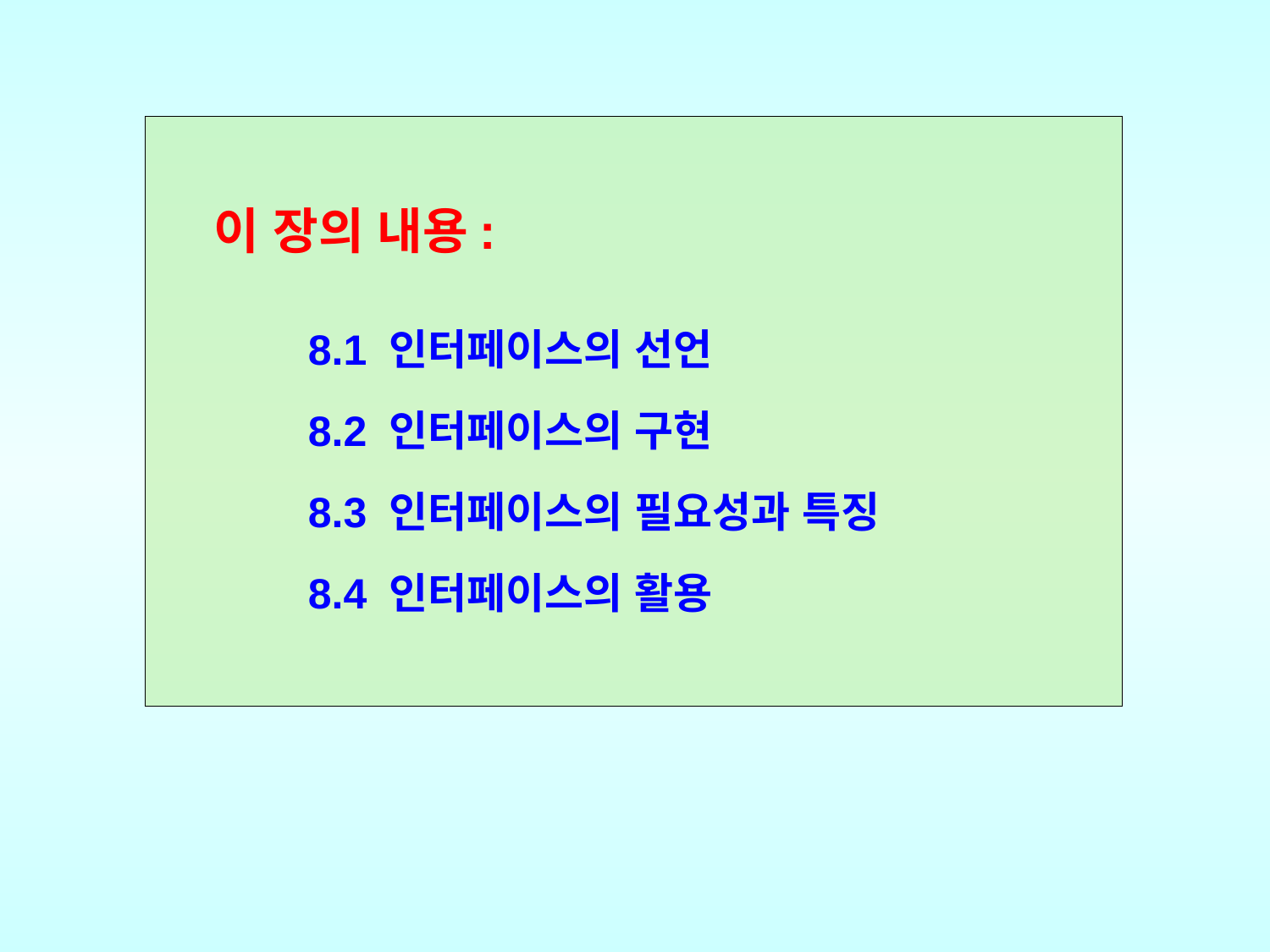

이 장의 내용:

8.1 인터페이스의 선언
8.2 인터페이스의 구현
8.3 인터페이스의 필요성과 특징
8.4 인터페이스의 활용